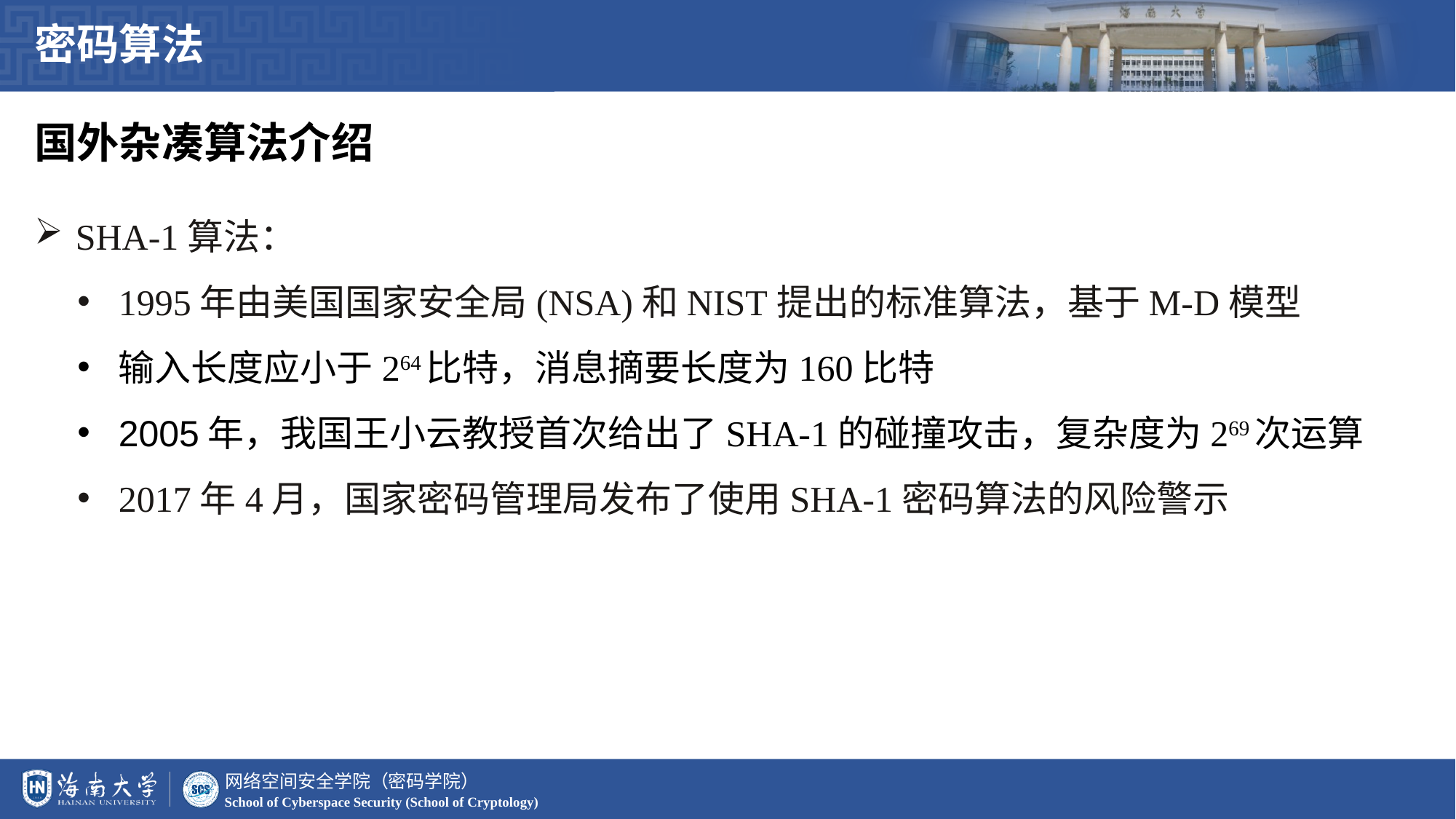

密码算法
国外杂凑算法介绍
SHA-1算法：
1995年由美国国家安全局(NSA)和NIST提出的标准算法，基于M-D模型
输入长度应小于264比特，消息摘要长度为160比特
2005年，我国王小云教授首次给出了SHA-1的碰撞攻击，复杂度为269次运算
2017年4月，国家密码管理局发布了使用SHA-1密码算法的风险警示

47